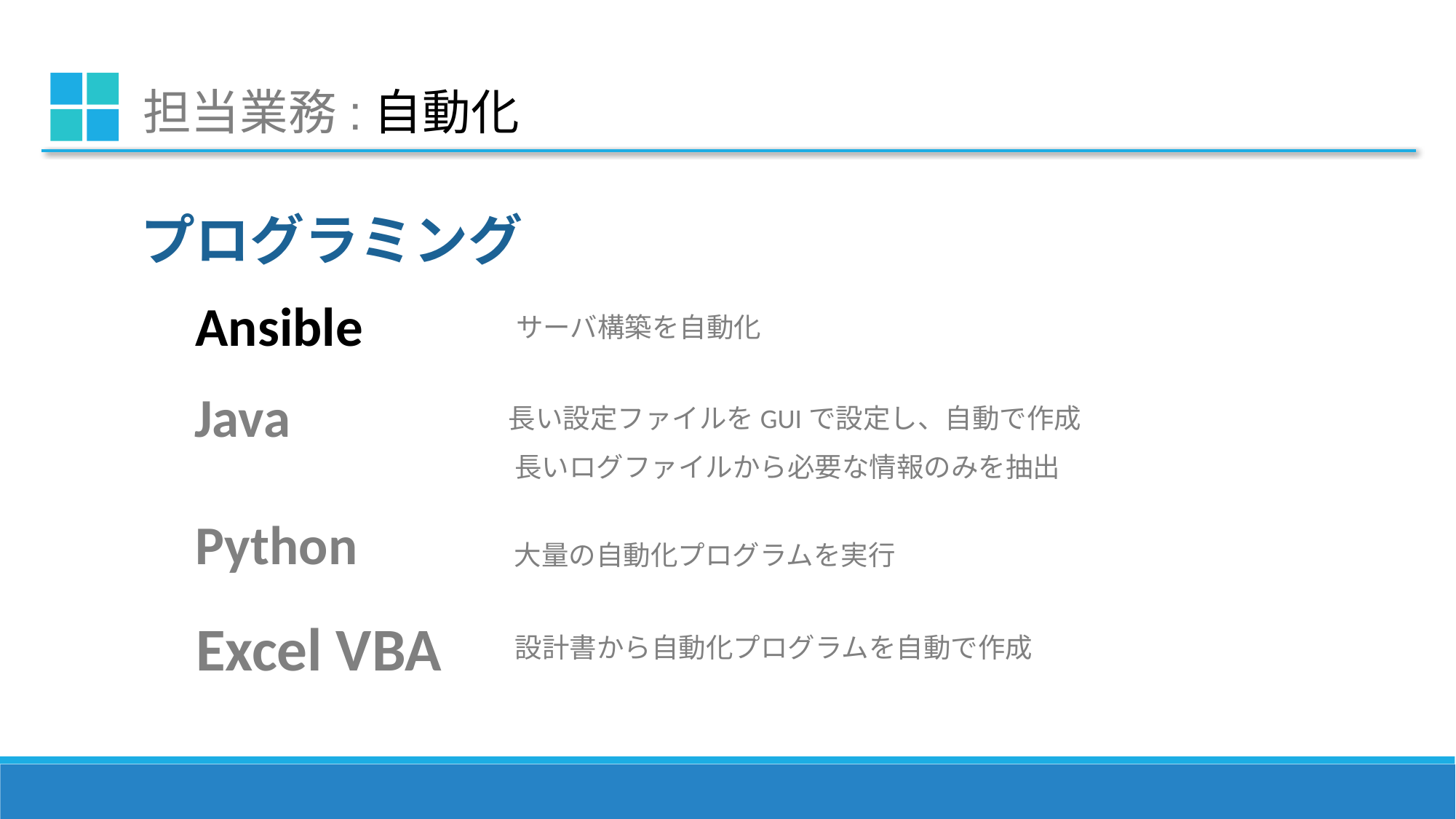

担当業務:自動化
プログラミング
Ansible
サーバ構築を自動化
Java
長い設定ファイルをGUIで設定し、自動で作成
長いログファイルから必要な情報のみを抽出
Python
大量の自動化プログラムを実行
Excel VBA
設計書から自動化プログラムを自動で作成